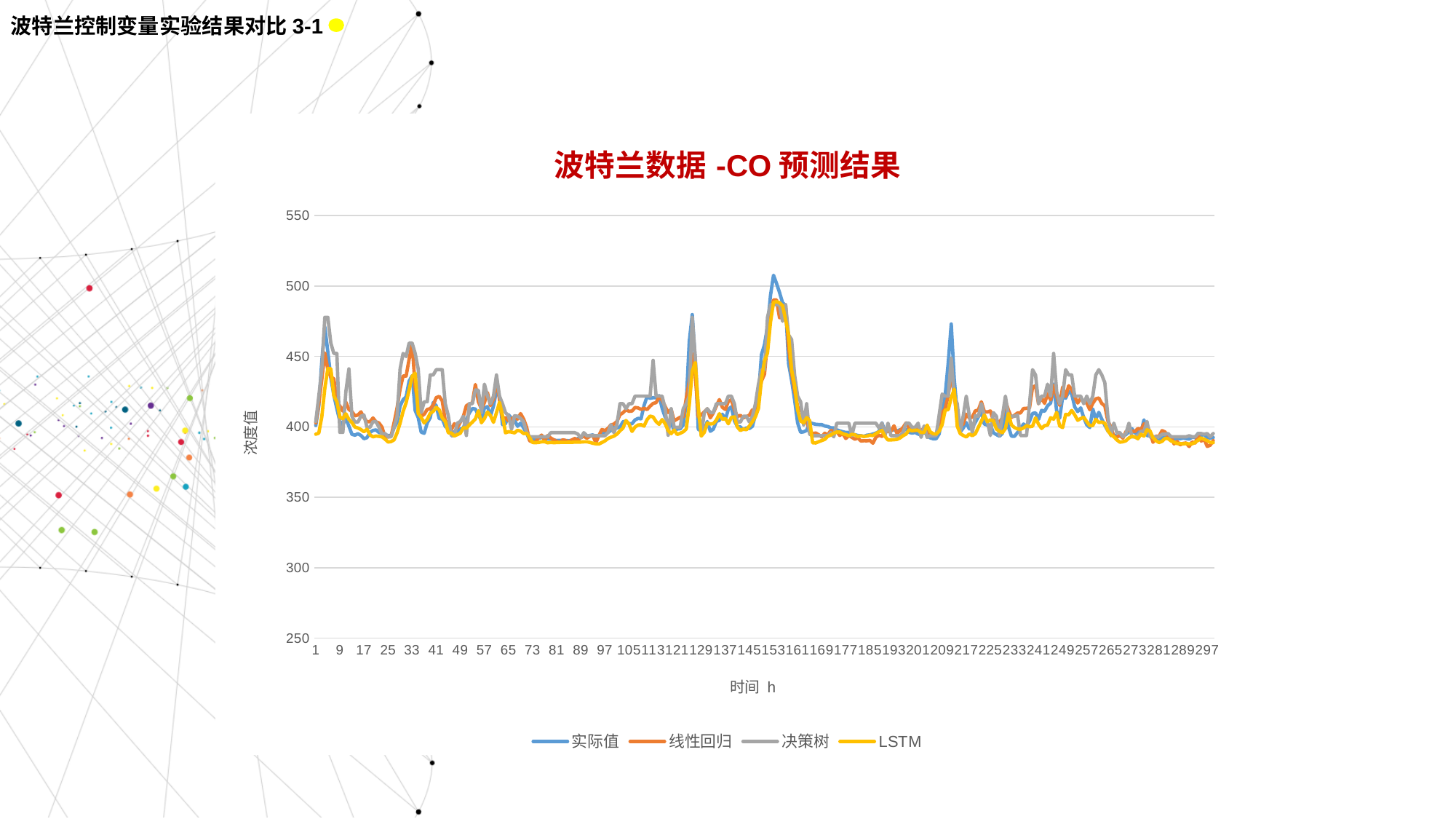

波特兰控制变量实验结果对比3-1

### Chart: 波特兰数据-CO预测结果

| Category |  |  |  |  |
|---|---|---|---|---|